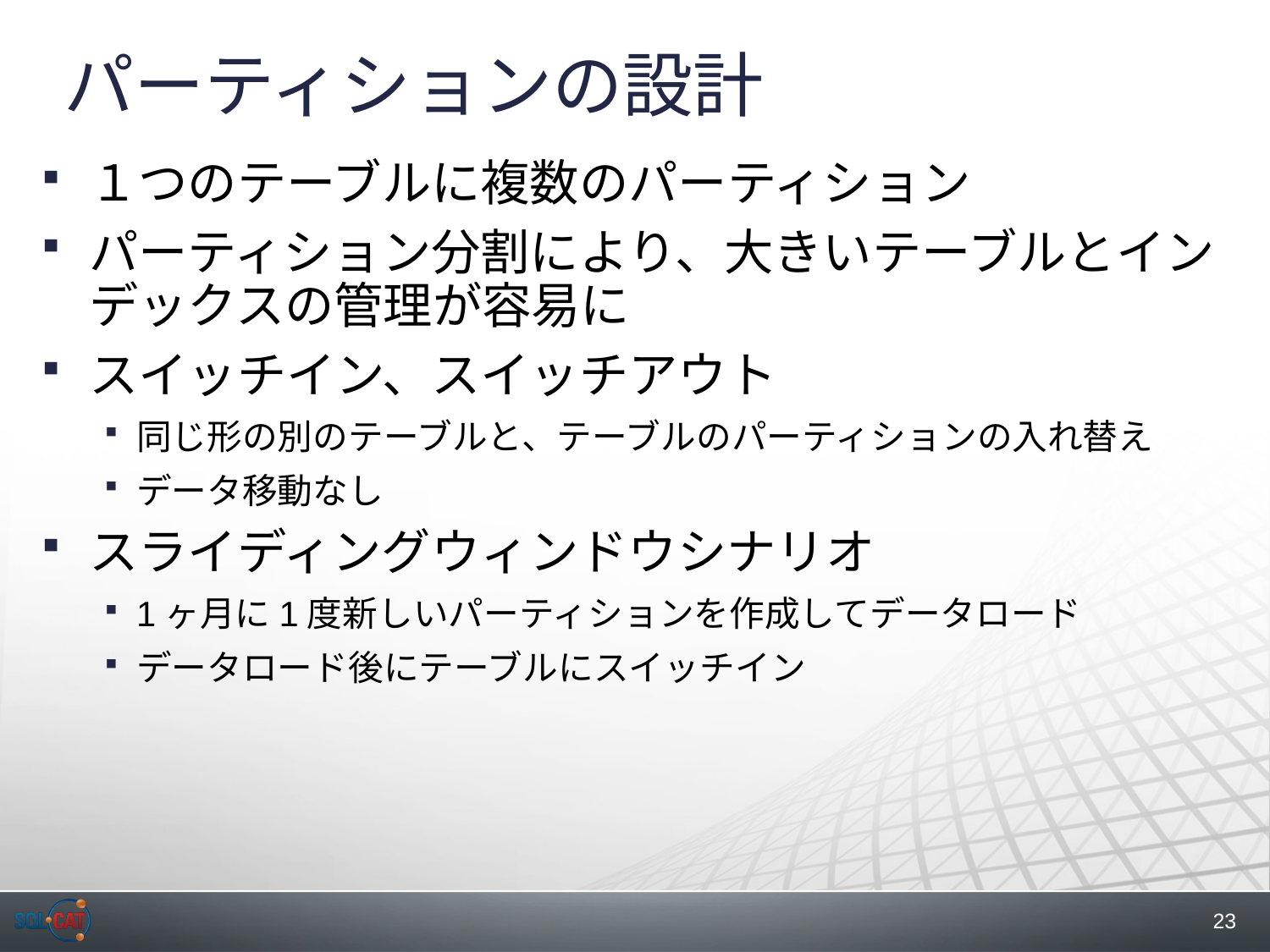

# パーティションの設計
１つのテーブルに複数のパーティション
パーティション分割により、大きいテーブルとインデックスの管理が容易に
スイッチイン、スイッチアウト
同じ形の別のテーブルと、テーブルのパーティションの入れ替え
データ移動なし
スライディングウィンドウシナリオ
1ヶ月に1度新しいパーティションを作成してデータロード
データロード後にテーブルにスイッチイン